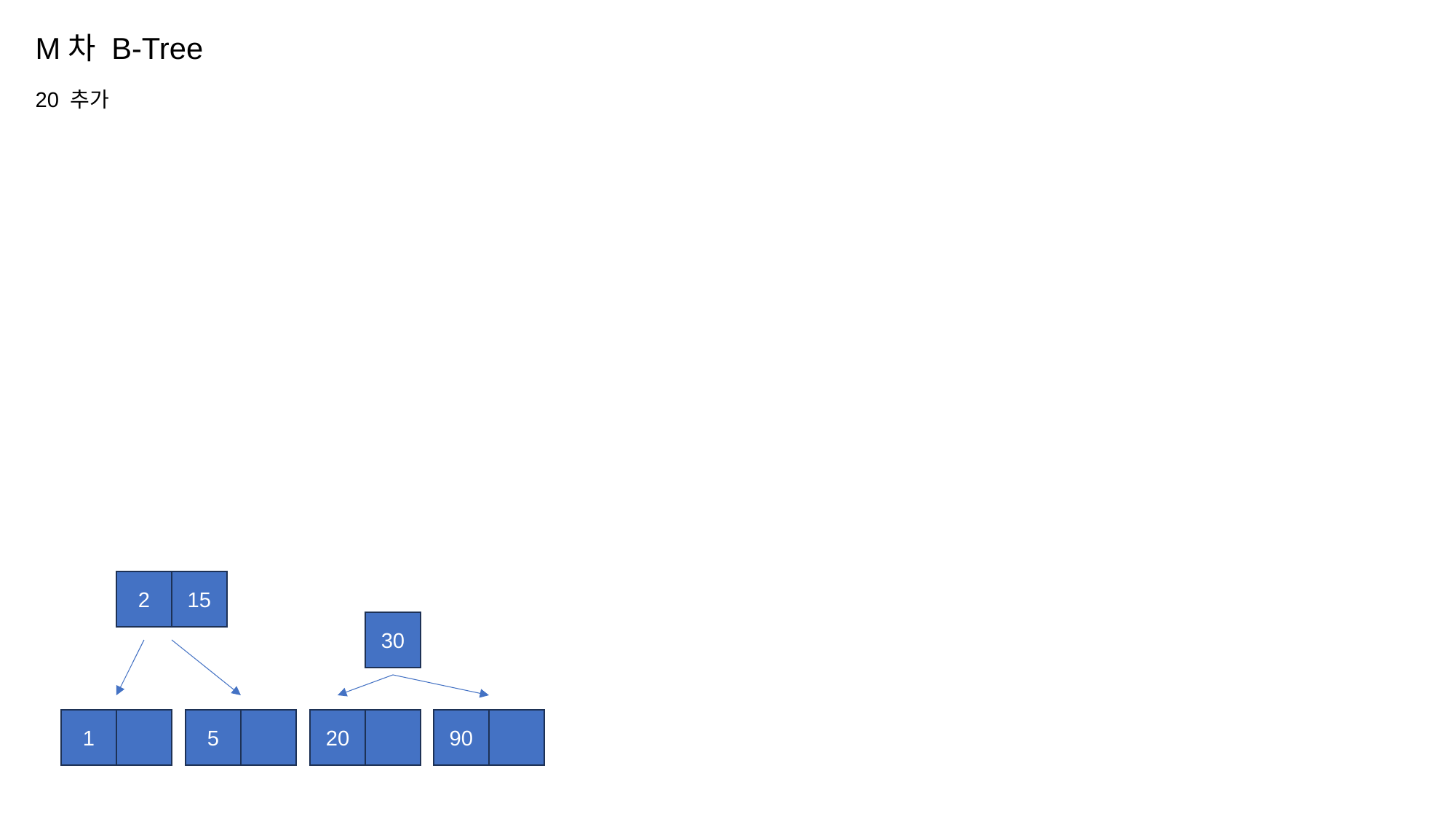

# M차 B-Tree 20 추가
2
15
30
1

5

20

90